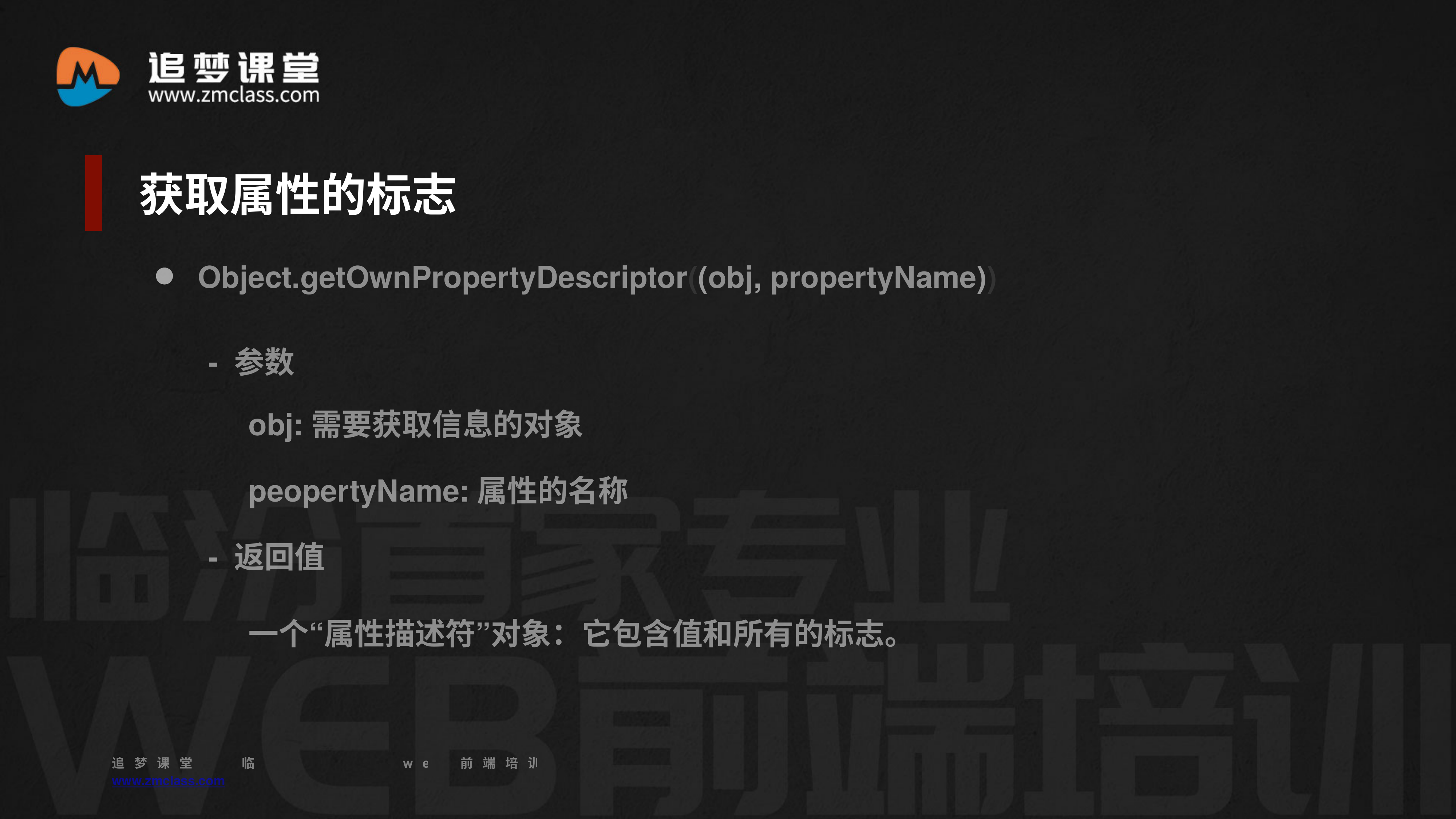

获取属性的标志
Object.getOwnPropertyDescriptor((obj, propertyName))

- 参数
obj:需要获取信息的对象
peopertyName:属性的名称
- 返回值
一个“属性描述符”对象：它包含值和所有的标志。
追梦课堂   临汾首家专业的web前端培训机构                                                          www.zmclass.com
19